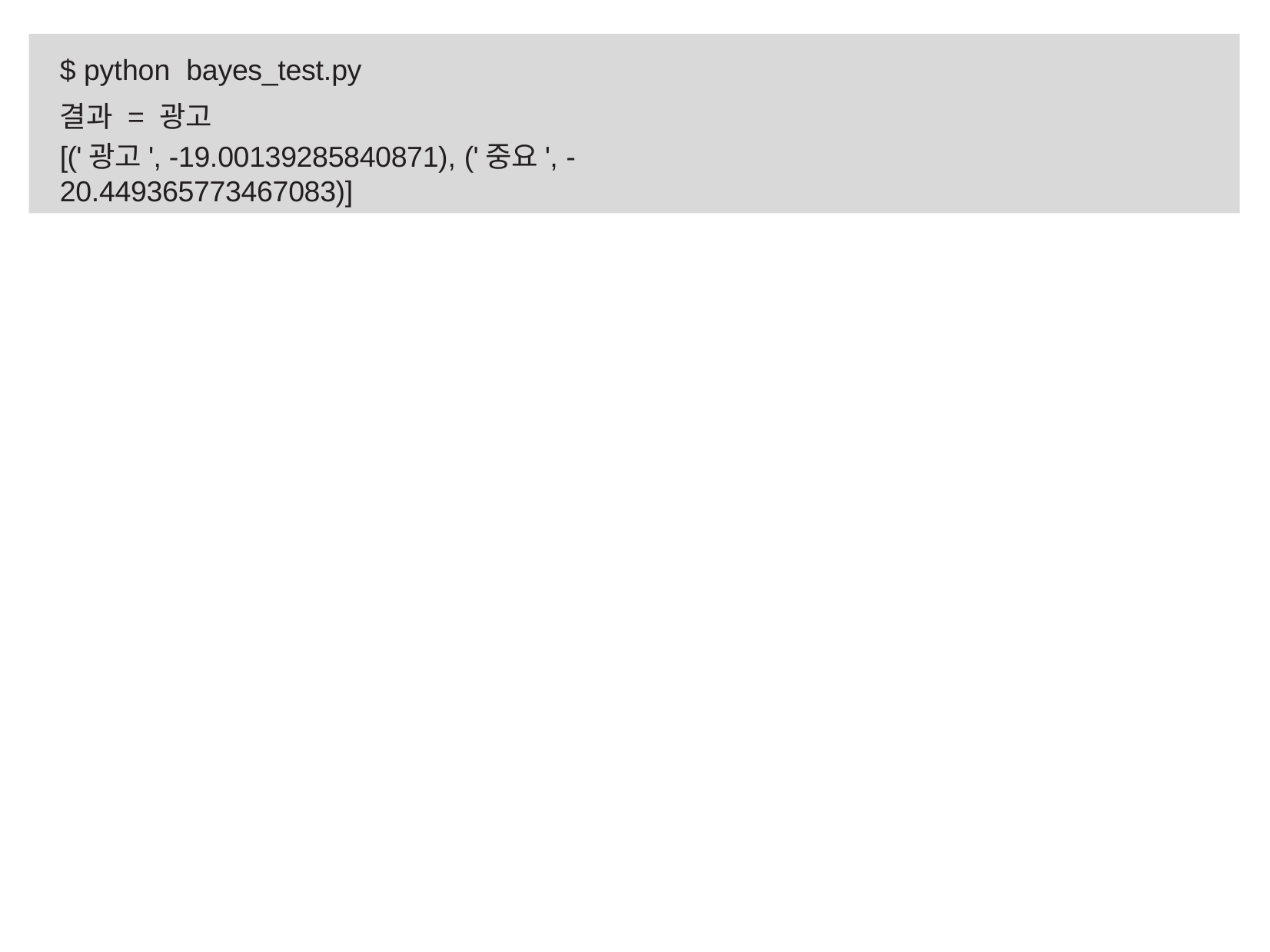

$ python  bayes_test.py
결과 = 광고
[('광고', -19.00139285840871), ('중요', -20.449365773467083)]